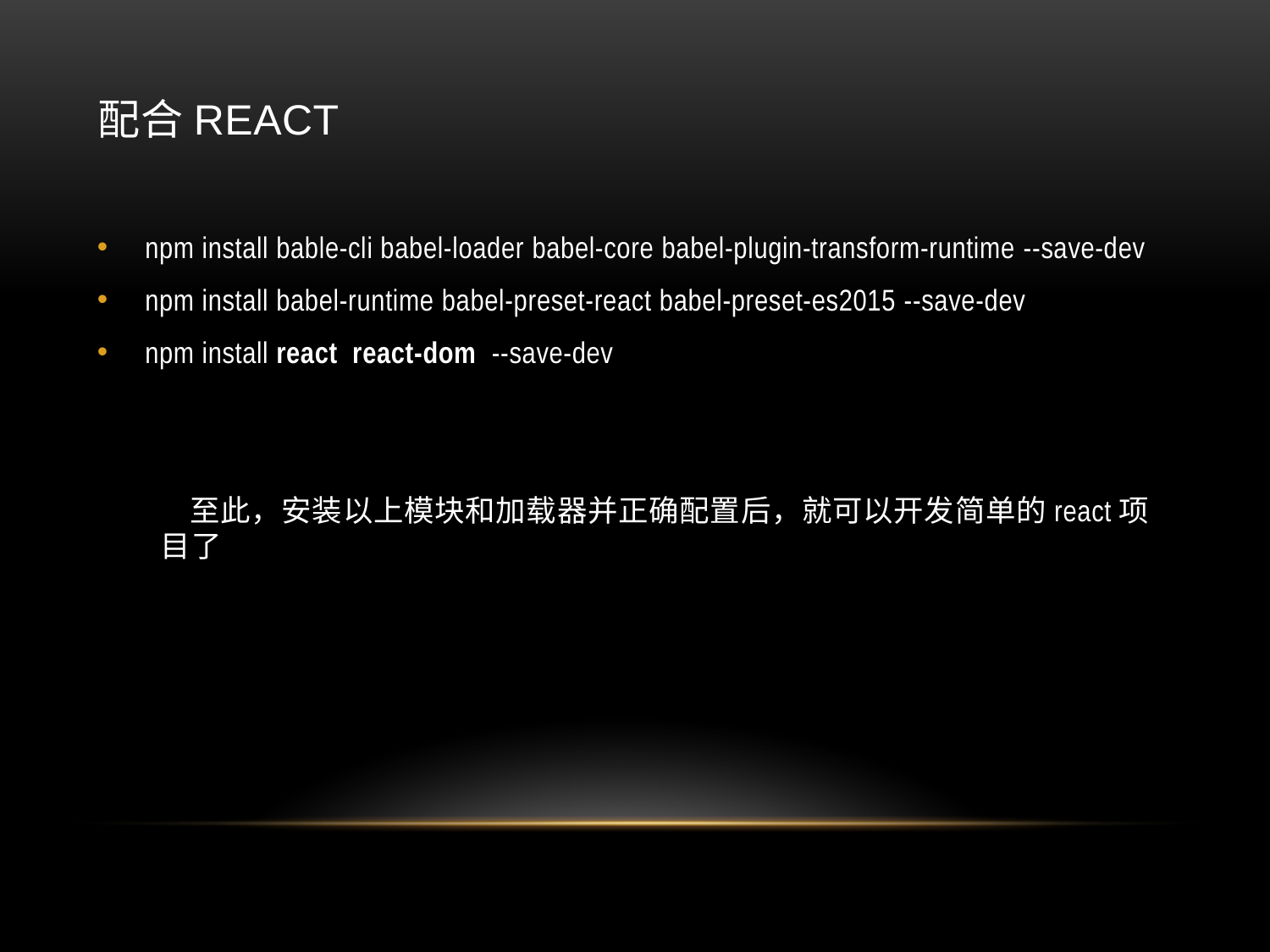

配合react
npm install bable-cli babel-loader babel-core babel-plugin-transform-runtime --save-dev
npm install babel-runtime babel-preset-react babel-preset-es2015 --save-dev
npm install react  react-dom  --save-dev

   至此，安装以上模块和加载器并正确配置后，就可以开发简单的react项目了